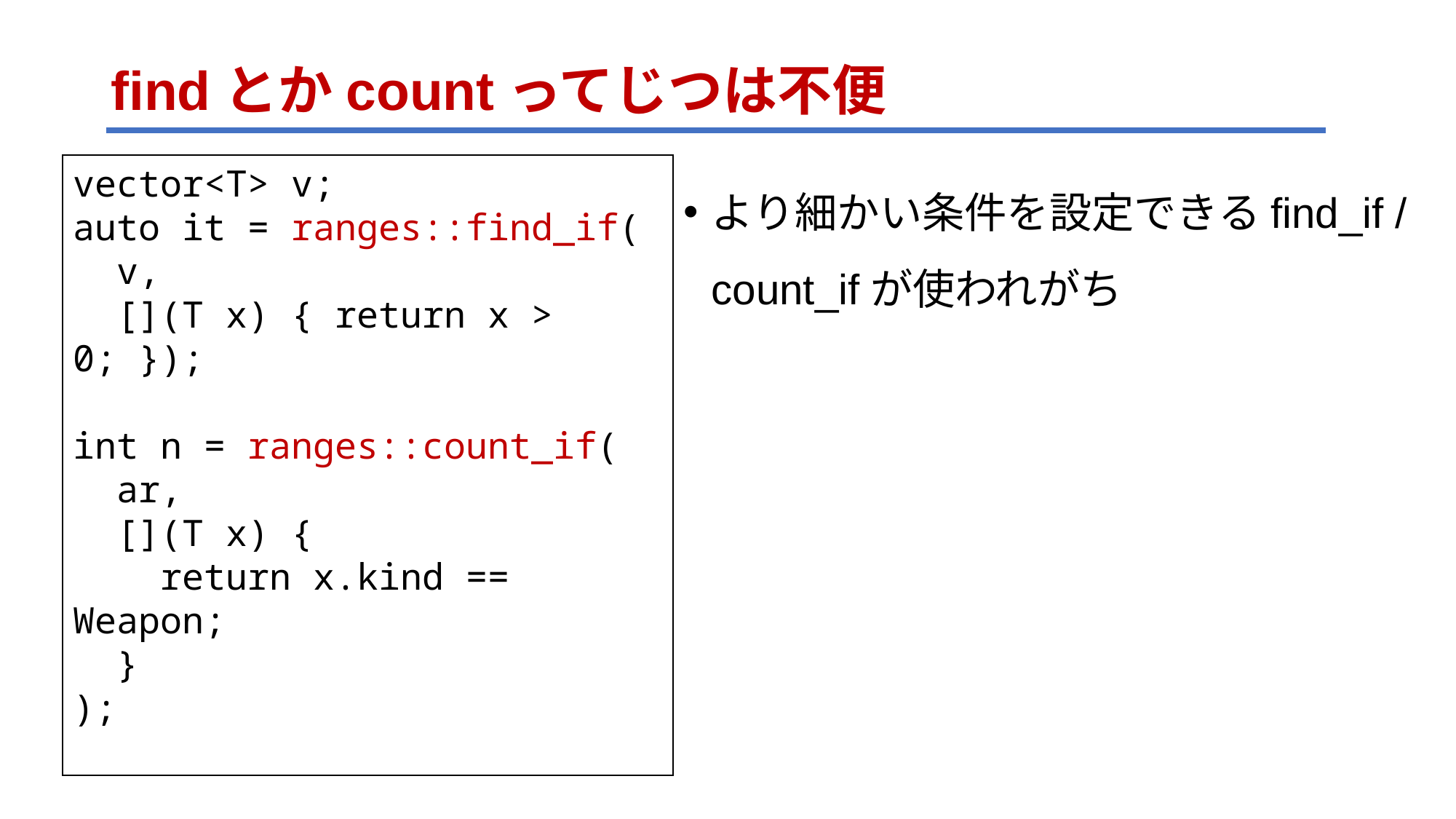

# findとかcountってじつは不便
より細かい条件を設定できるfind_if / count_ifが使われがち
vector<T> v;
auto it = ranges::find_if(
  v,
  [](T x) { return x > 0; });

int n = ranges::count_if(
  ar,
  [](T x) {
    return x.kind == Weapon;
  }
);